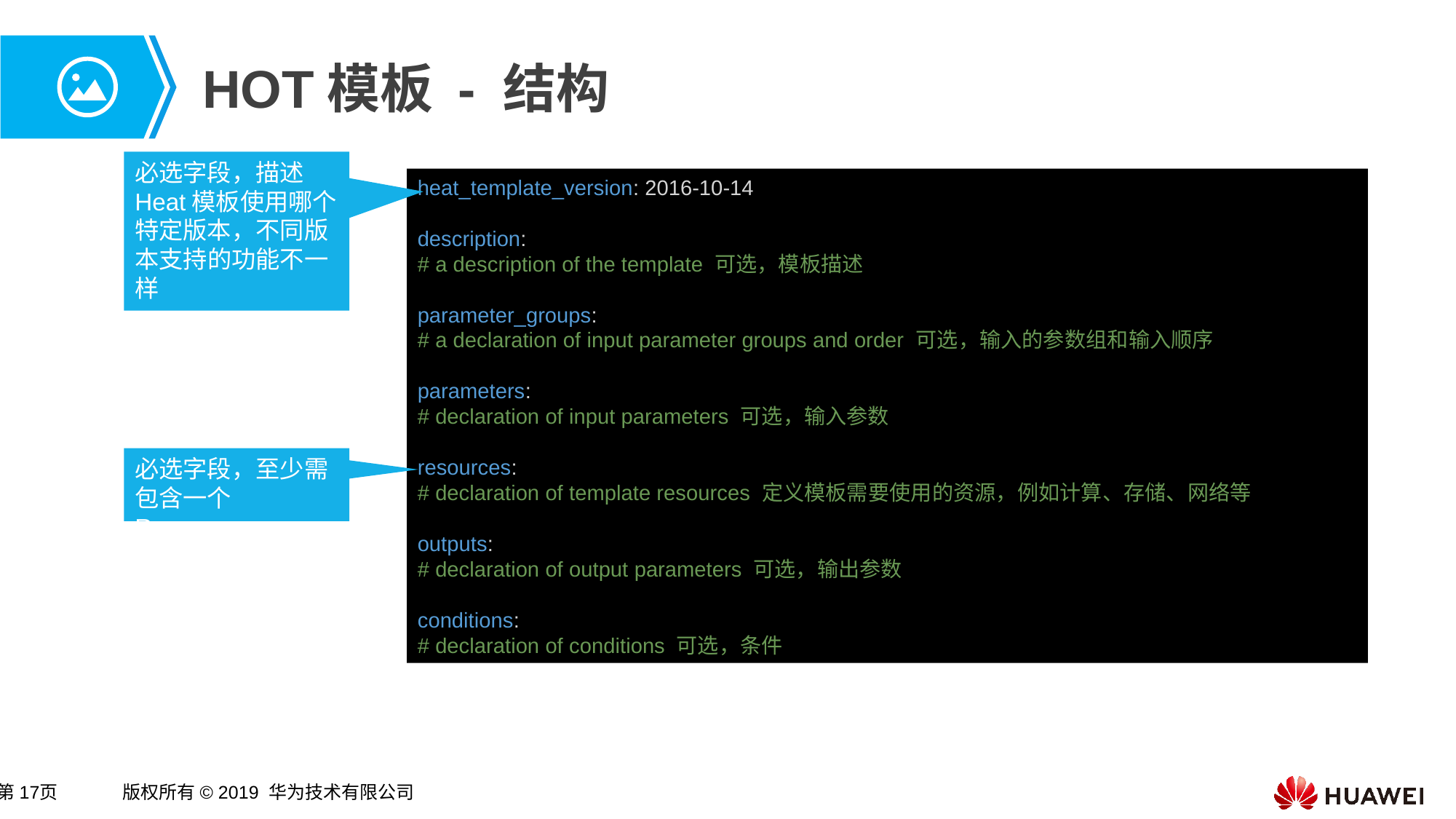

# HOT模板 - 结构
必选字段，描述Heat模板使用哪个特定版本，不同版本支持的功能不一样
heat_template_version: 2016-10-14
description:
# a description of the template 可选，模板描述
parameter_groups:
# a declaration of input parameter groups and order 可选，输入的参数组和输入顺序
parameters:
# declaration of input parameters 可选，输入参数
resources:
# declaration of template resources 定义模板需要使用的资源，例如计算、存储、网络等
outputs:
# declaration of output parameters 可选，输出参数
conditions:
# declaration of conditions 可选，条件
必选字段，至少需包含一个Resource